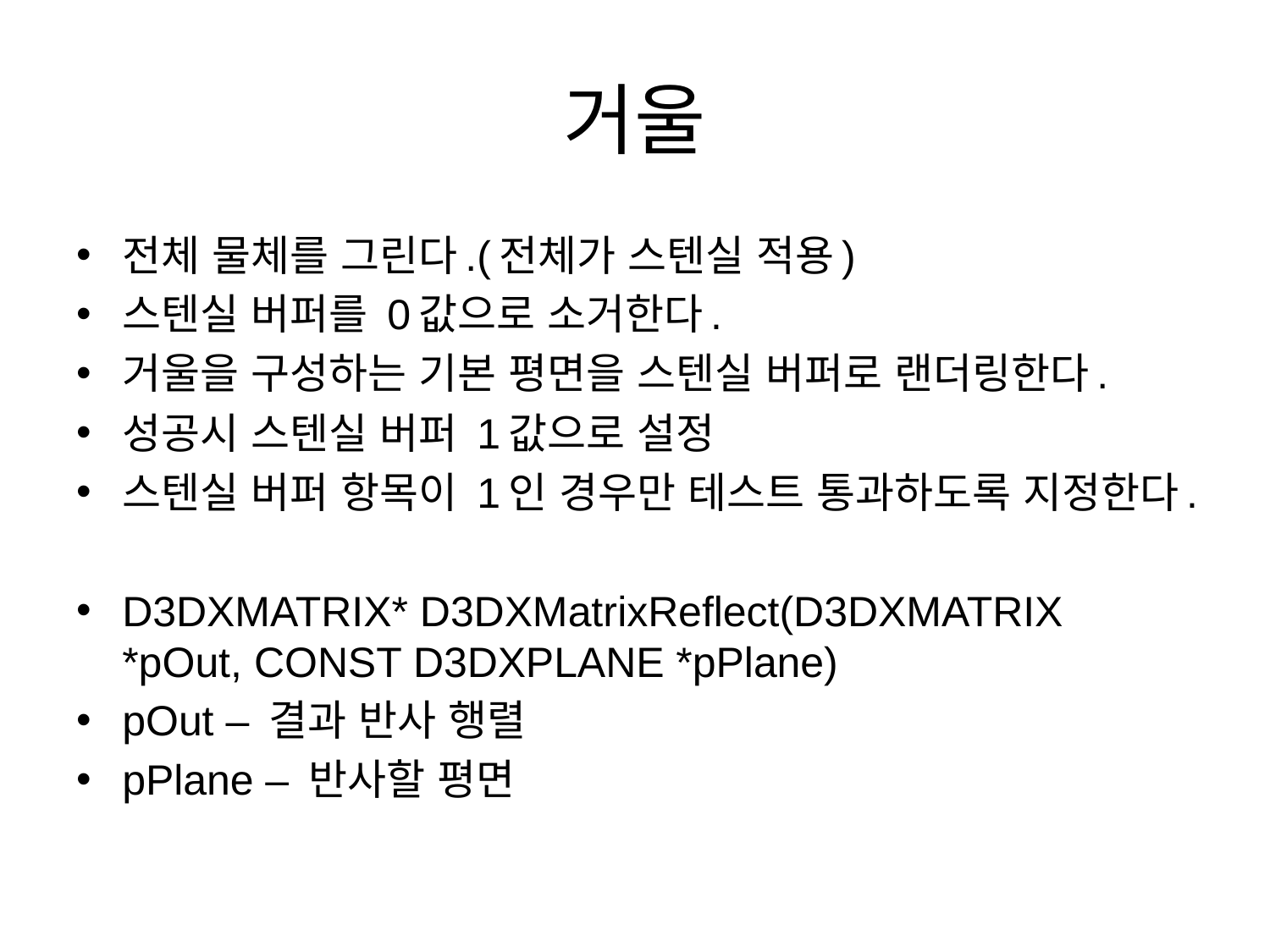

# 거울
전체 물체를 그린다.(전체가 스텐실 적용)
스텐실 버퍼를 0값으로 소거한다.
거울을 구성하는 기본 평면을 스텐실 버퍼로 랜더링한다.
성공시 스텐실 버퍼 1값으로 설정
스텐실 버퍼 항목이 1인 경우만 테스트 통과하도록 지정한다.

D3DXMATRIX* D3DXMatrixReflect(D3DXMATRIX *pOut, CONST D3DXPLANE *pPlane)
pOut – 결과 반사 행렬
pPlane – 반사할 평면